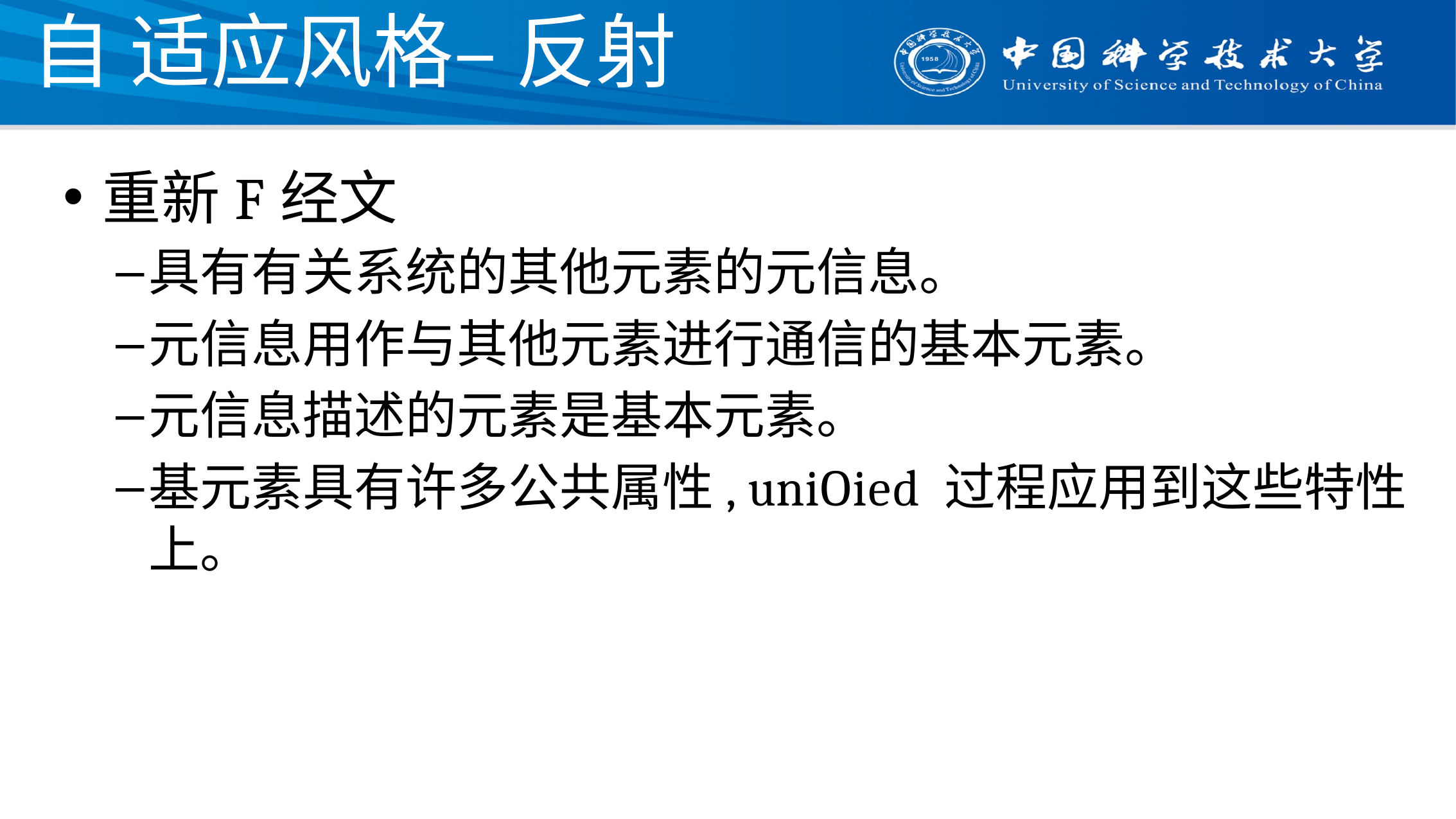

# 自 适应风格– 反射
重新F经文
具有有关系统的其他元素的元信息。
元信息用作与其他元素进行通信的基本元素。
元信息描述的元素是基本元素。
基元素具有许多公共属性, uniOied 过程应用到这些特性上。